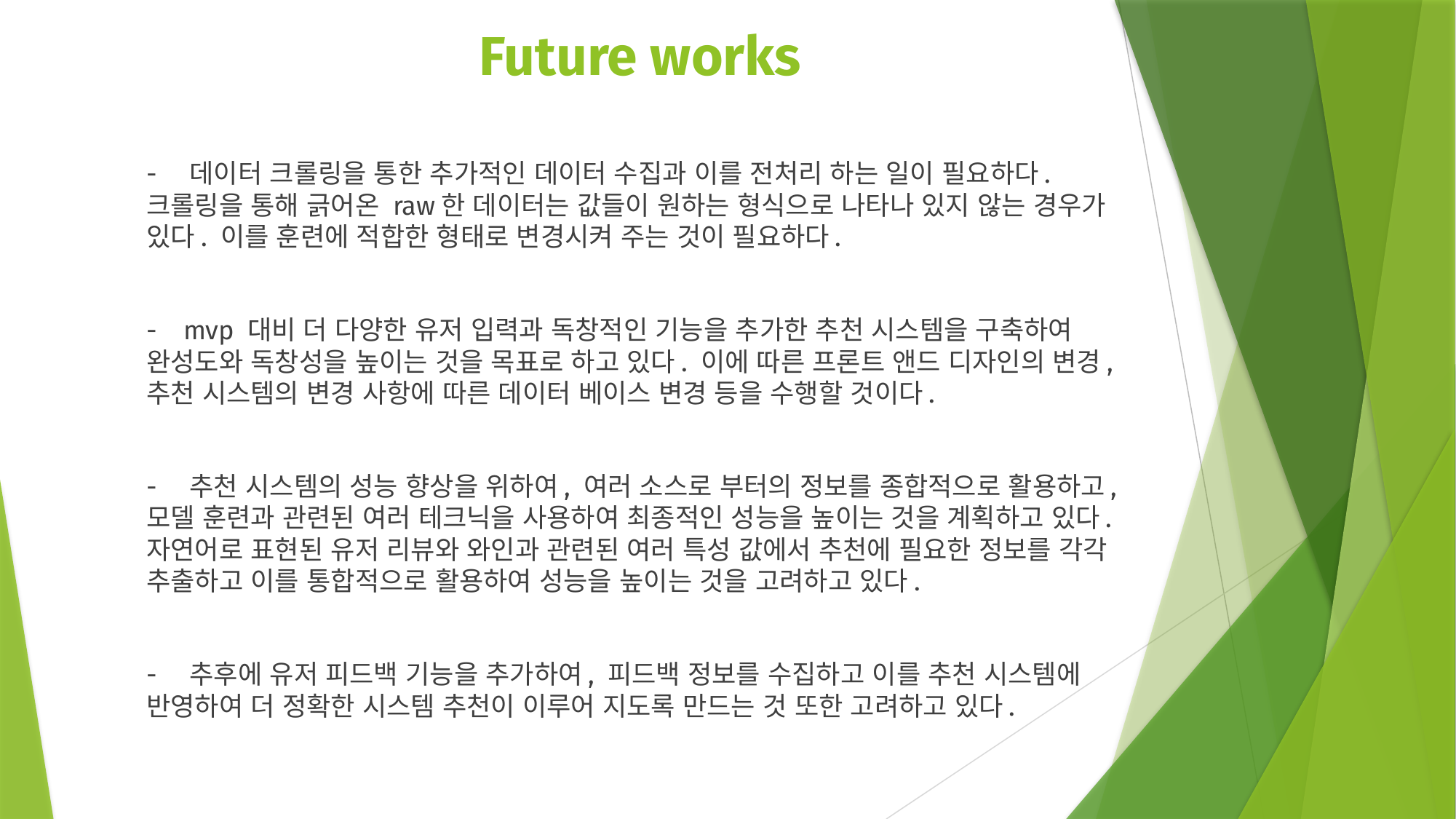

# Future works
- 데이터 크롤링을 통한 추가적인 데이터 수집과 이를 전처리 하는 일이 필요하다. 크롤링을 통해 긁어온 raw한 데이터는 값들이 원하는 형식으로 나타나 있지 않는 경우가 있다. 이를 훈련에 적합한 형태로 변경시켜 주는 것이 필요하다.

- mvp 대비 더 다양한 유저 입력과 독창적인 기능을 추가한 추천 시스템을 구축하여 완성도와 독창성을 높이는 것을 목표로 하고 있다. 이에 따른 프론트 앤드 디자인의 변경, 추천 시스템의 변경 사항에 따른 데이터 베이스 변경 등을 수행할 것이다.

- 추천 시스템의 성능 향상을 위하여, 여러 소스로 부터의 정보를 종합적으로 활용하고, 모델 훈련과 관련된 여러 테크닉을 사용하여 최종적인 성능을 높이는 것을 계획하고 있다. 자연어로 표현된 유저 리뷰와 와인과 관련된 여러 특성 값에서 추천에 필요한 정보를 각각 추출하고 이를 통합적으로 활용하여 성능을 높이는 것을 고려하고 있다.

- 추후에 유저 피드백 기능을 추가하여, 피드백 정보를 수집하고 이를 추천 시스템에 반영하여 더 정확한 시스템 추천이 이루어 지도록 만드는 것 또한 고려하고 있다.